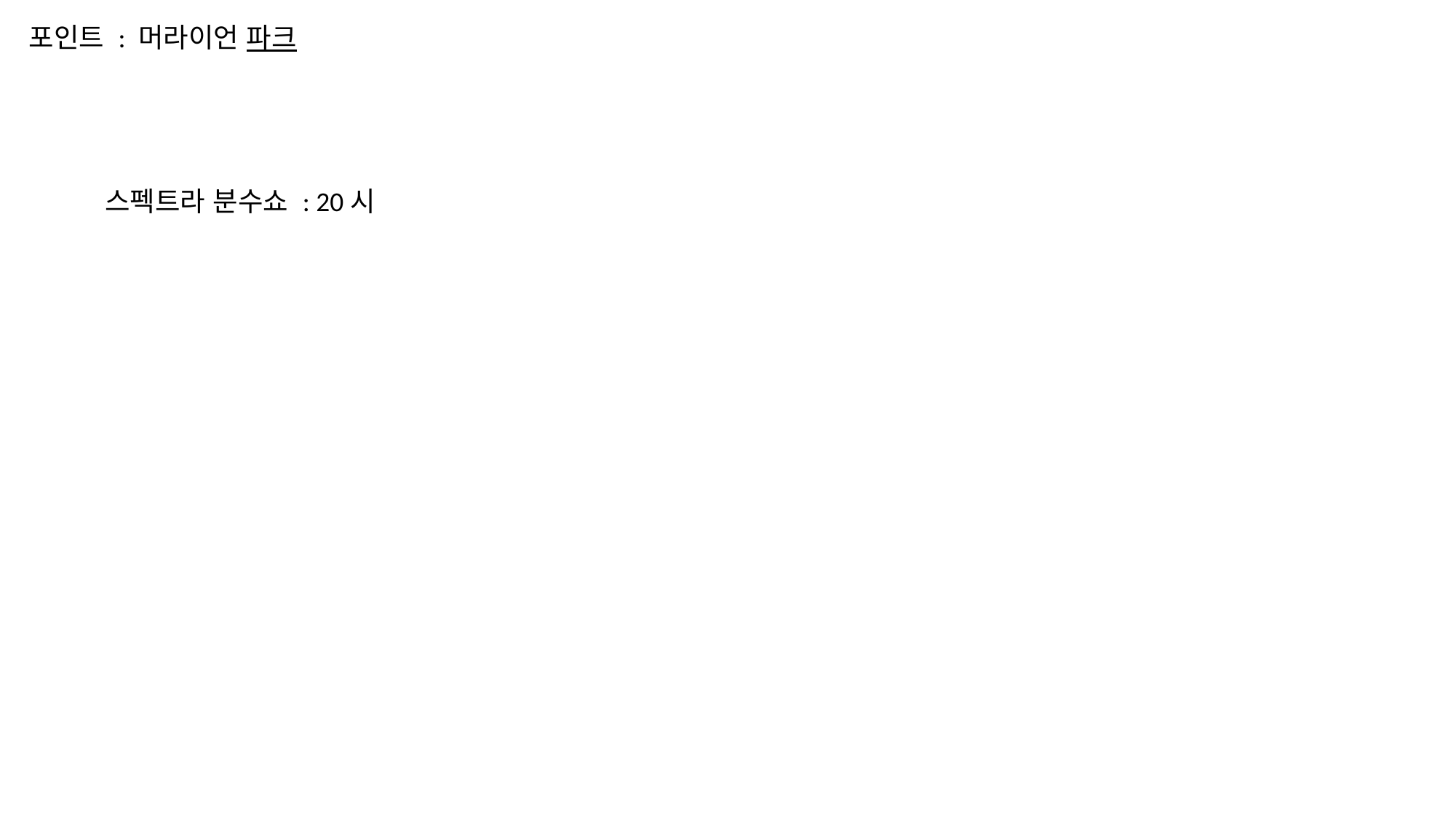

포인트 : 머라이언 파크
스펙트라 분수쇼 : 20시